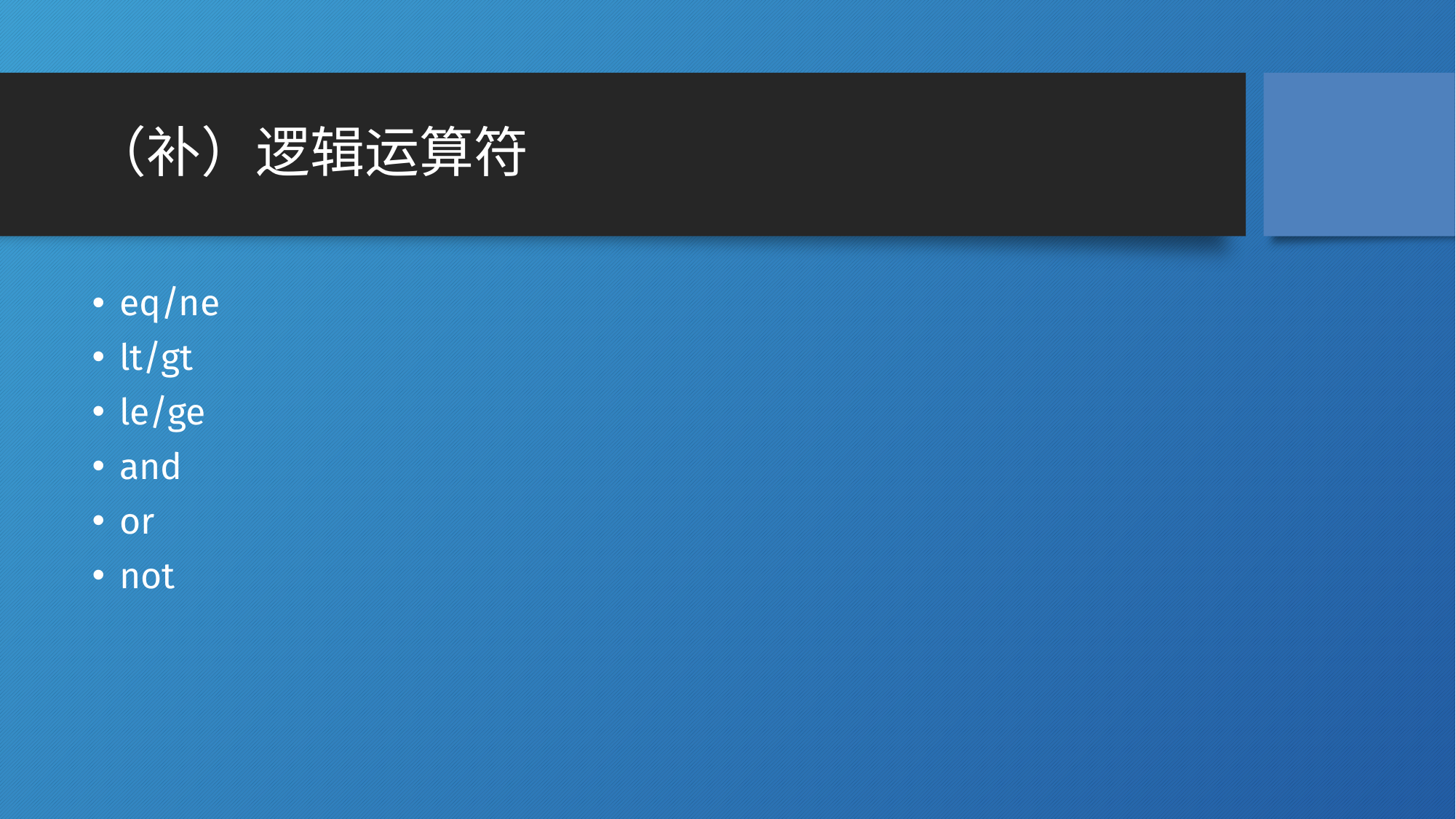

# （补）逻辑运算符
eq/ne
lt/gt
le/ge
and
or
not